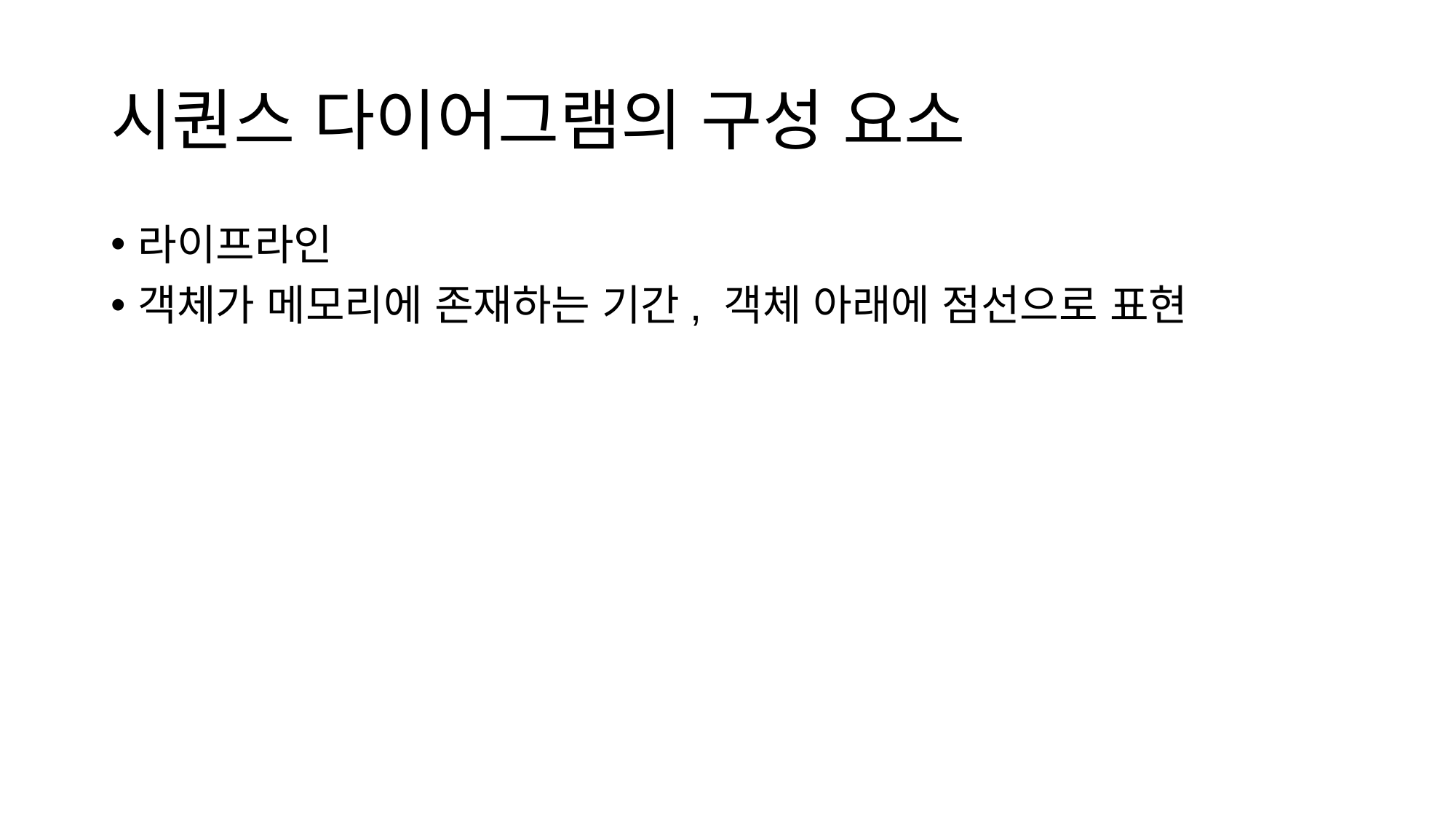

# 시퀀스 다이어그램의 구성 요소
라이프라인
객체가 메모리에 존재하는 기간, 객체 아래에 점선으로 표현